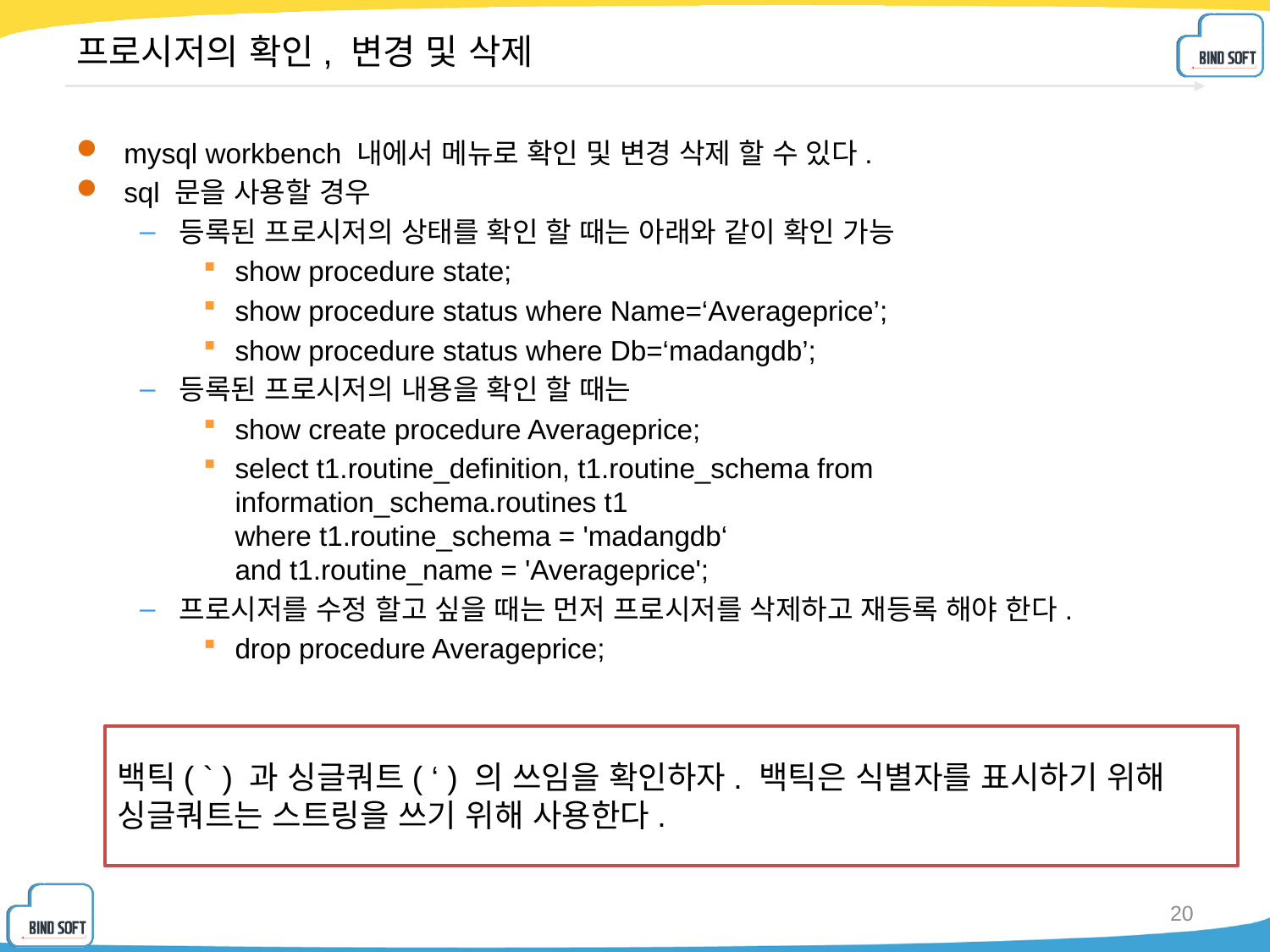

# 프로시저의 확인, 변경 및 삭제
mysql workbench 내에서 메뉴로 확인 및 변경 삭제 할 수 있다.
sql 문을 사용할 경우
등록된 프로시저의 상태를 확인 할 때는 아래와 같이 확인 가능
show procedure state;
show procedure status where Name=‘Averageprice’;
show procedure status where Db=‘madangdb’;
등록된 프로시저의 내용을 확인 할 때는
show create procedure Averageprice;
select t1.routine_definition, t1.routine_schema from information_schema.routines t1
where t1.routine_schema = 'madangdb‘
and t1.routine_name = 'Averageprice';
프로시저를 수정 할고 싶을 때는 먼저 프로시저를 삭제하고 재등록 해야 한다.
drop procedure Averageprice;
백틱( ` ) 과 싱글쿼트( ‘ ) 의 쓰임을 확인하자. 백틱은 식별자를 표시하기 위해
싱글쿼트는 스트링을 쓰기 위해 사용한다.

20